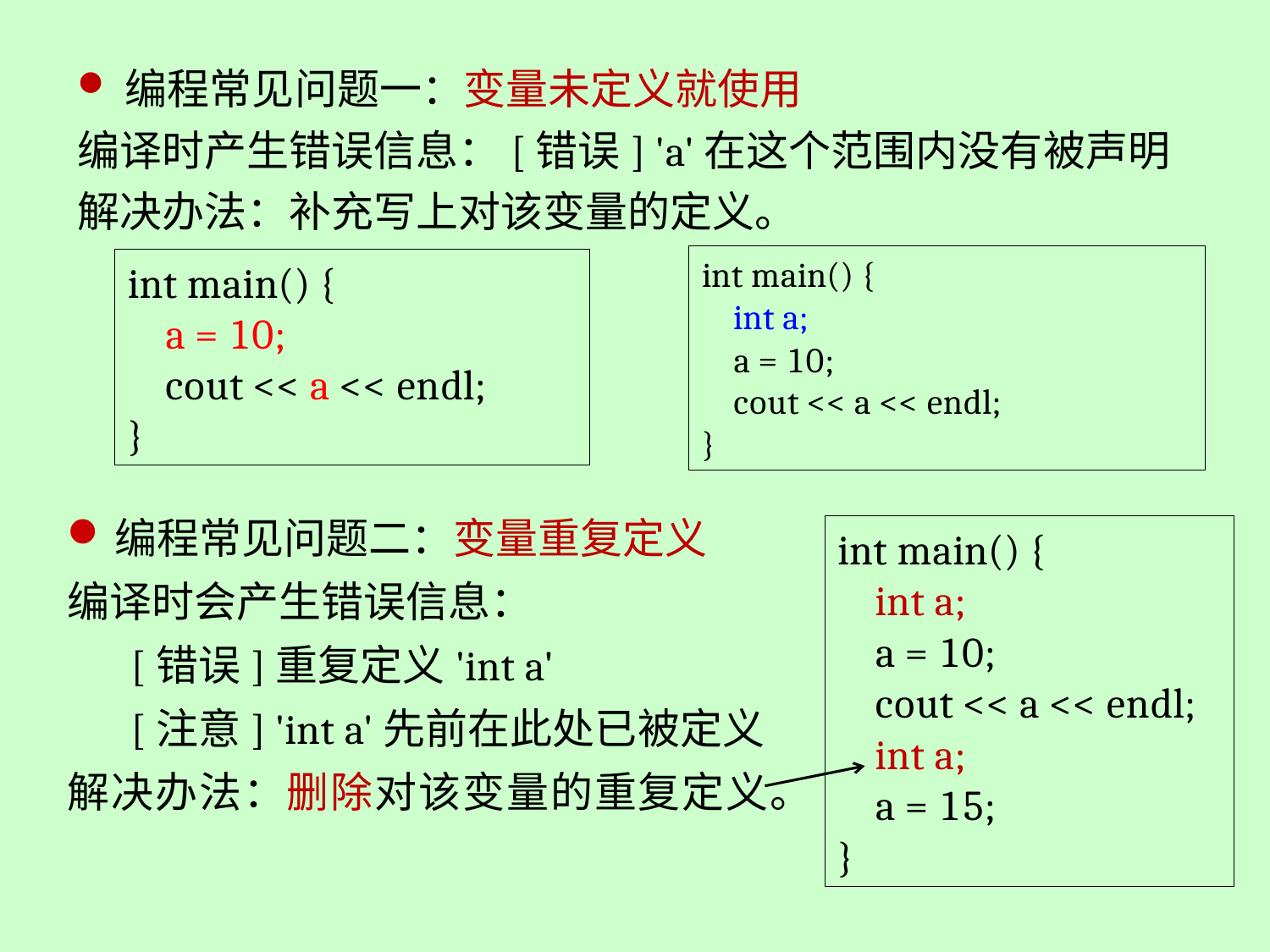

编程常见问题一：变量未定义就使用
编译时产生错误信息：[错误] 'a'在这个范围内没有被声明
解决办法：补充写上对该变量的定义。
int main() {
    int a;
    a = 10;
    cout << a << endl;
}
int main() {
    a = 10;
    cout << a << endl;
}
编程常见问题二：变量重复定义
编译时会产生错误信息：
[错误]重复定义'int a'
[注意] 'int a'先前在此处已被定义
解决办法：删除对该变量的重复定义。
int main() {
    int a;
    a = 10;
    cout << a << endl;
    int a;
    a = 15;
}
21